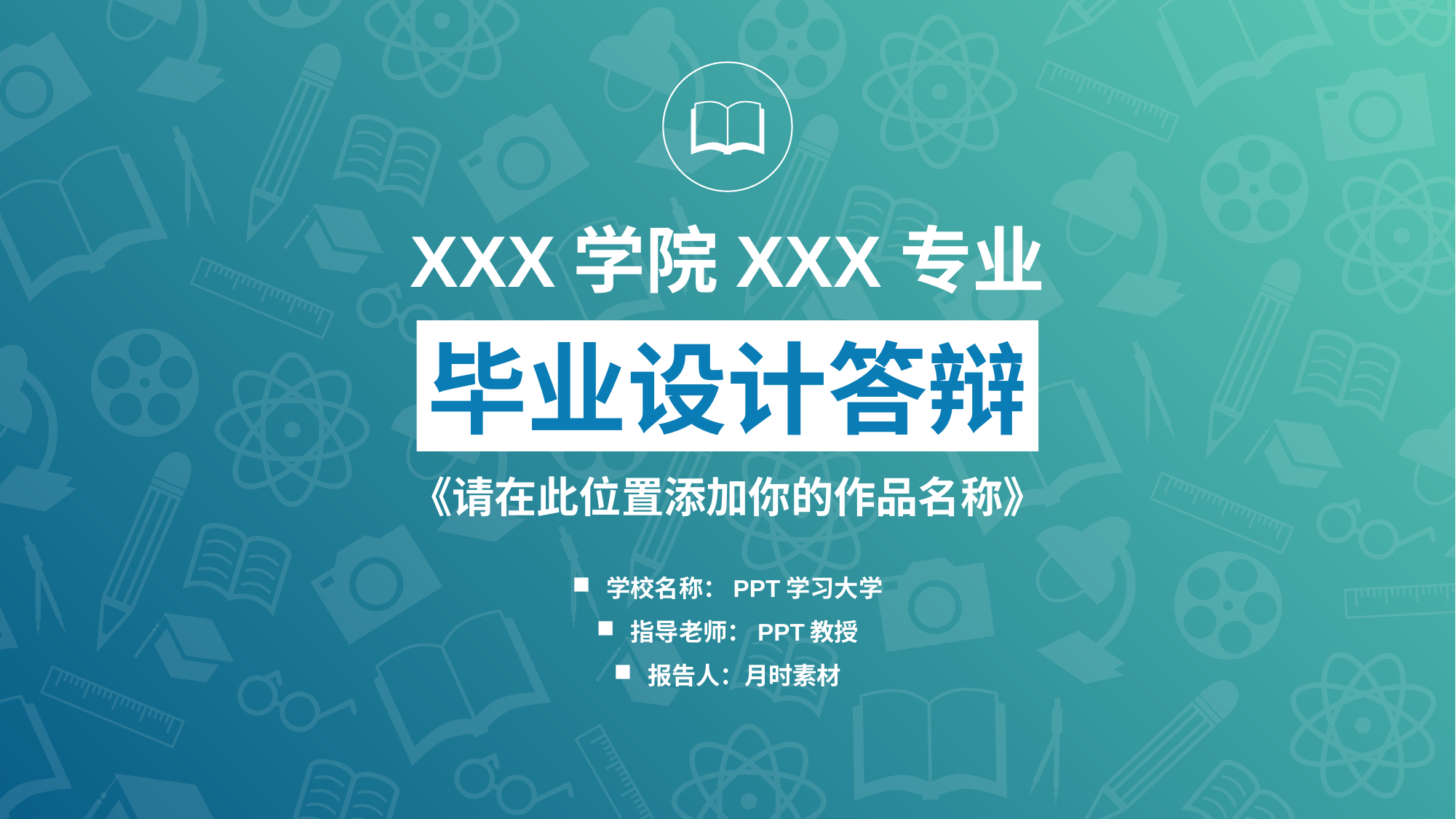

XXX学院XXX专业
毕业设计答辩
《请在此位置添加你的作品名称》
学校名称：PPT学习大学
指导老师：PPT教授
报告人：月时素材